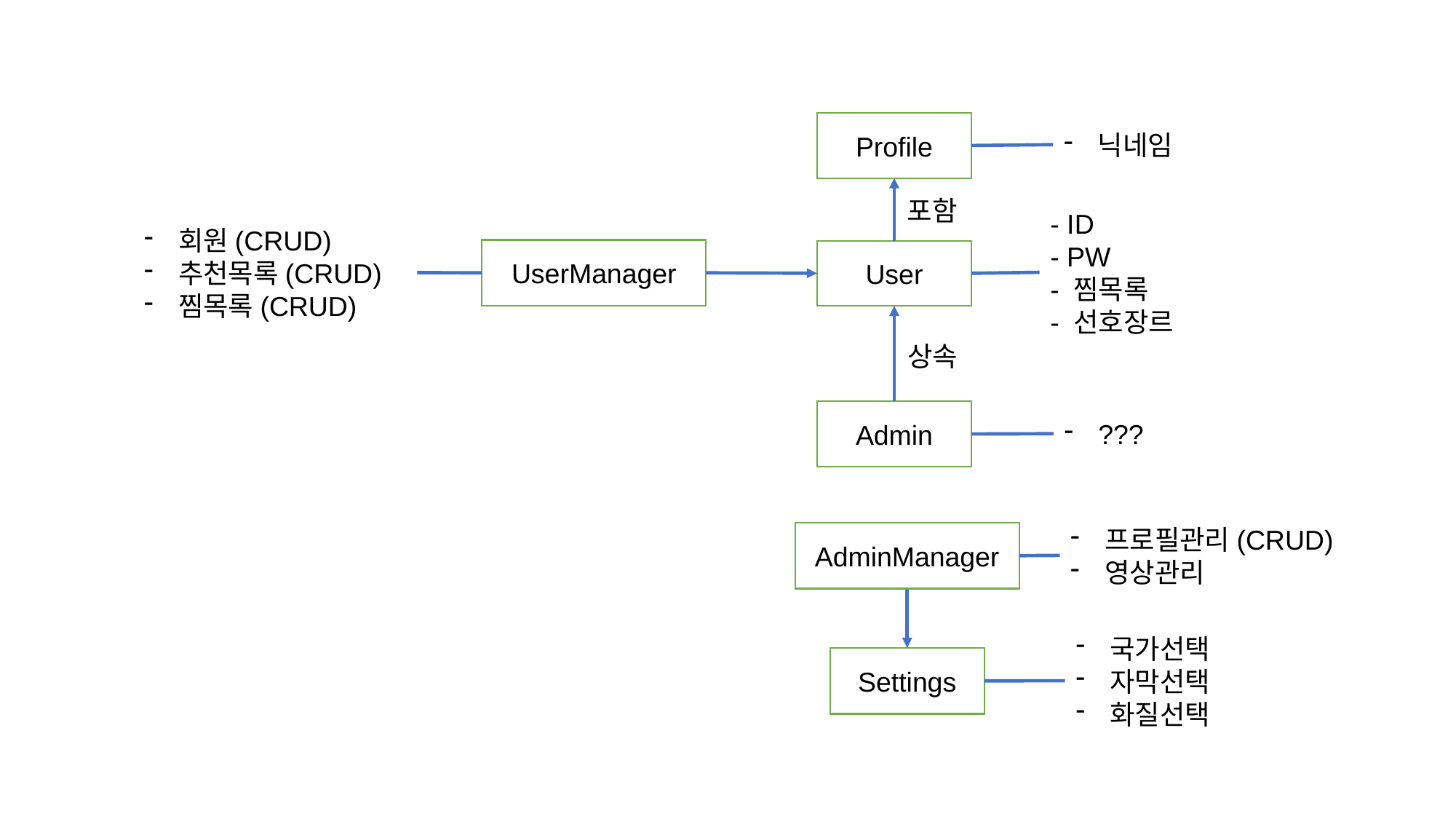

Profile
닉네임
포함
- ID
- PW
- 찜목록
- 선호장르
회원(CRUD)
추천목록(CRUD)
찜목록(CRUD)
UserManager
User
상속
Admin
???
프로필관리(CRUD)
영상관리
AdminManager
국가선택
자막선택
화질선택
Settings